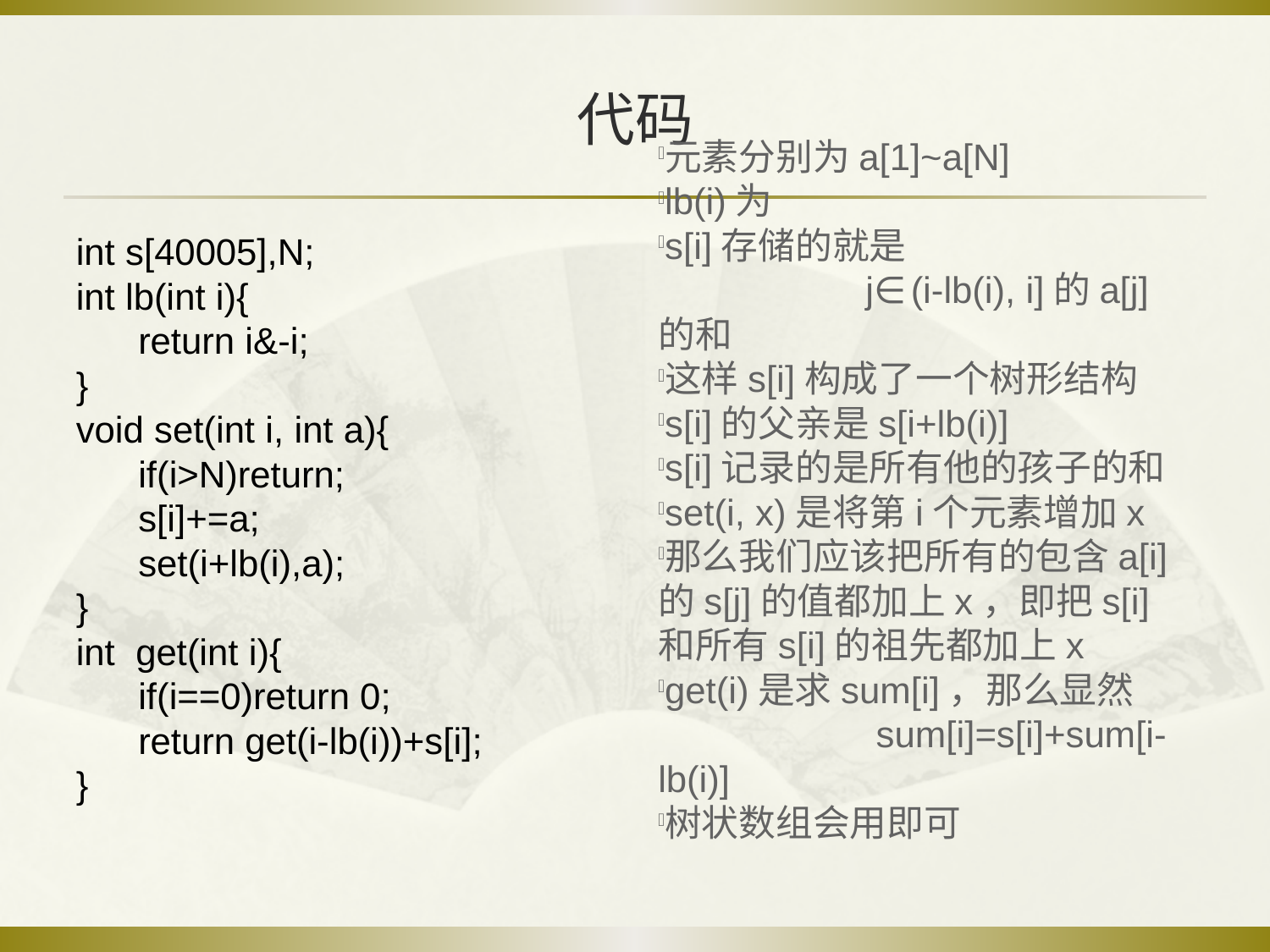

代码
int s[40005],N;
int lb(int i){
      return i&-i;
}
void set(int i, int a){
      if(i>N)return;
      s[i]+=a;
      set(i+lb(i),a);
}
int  get(int i){
      if(i==0)return 0;
      return get(i-lb(i))+s[i];
}
元素分别为a[1]~a[N]
lb(i)为
s[i]存储的就是
                    j∈(i-lb(i), i]的a[j]的和
这样s[i]构成了一个树形结构
s[i]的父亲是s[i+lb(i)]
s[i]记录的是所有他的孩子的和
set(i, x)是将第i个元素增加x
那么我们应该把所有的包含a[i]的s[j]的值都加上x，即把s[i]和所有s[i]的祖先都加上x
get(i)是求sum[i]，那么显然
                     sum[i]=s[i]+sum[i-lb(i)]
树状数组会用即可